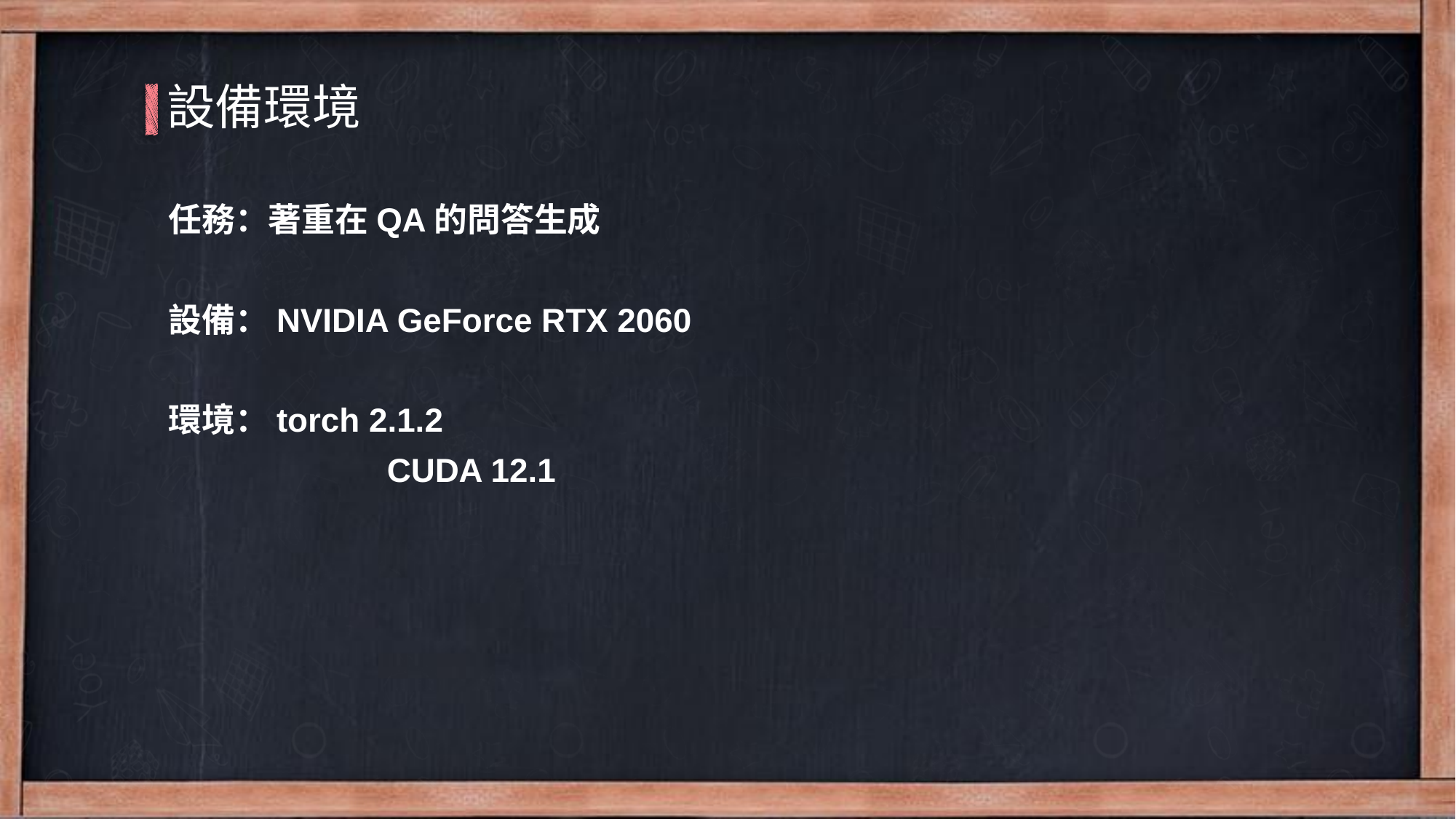

設備環境

任務：著重在QA的問答生成

設備：NVIDIA GeForce RTX 2060

環境：torch 2.1.2
		CUDA 12.1